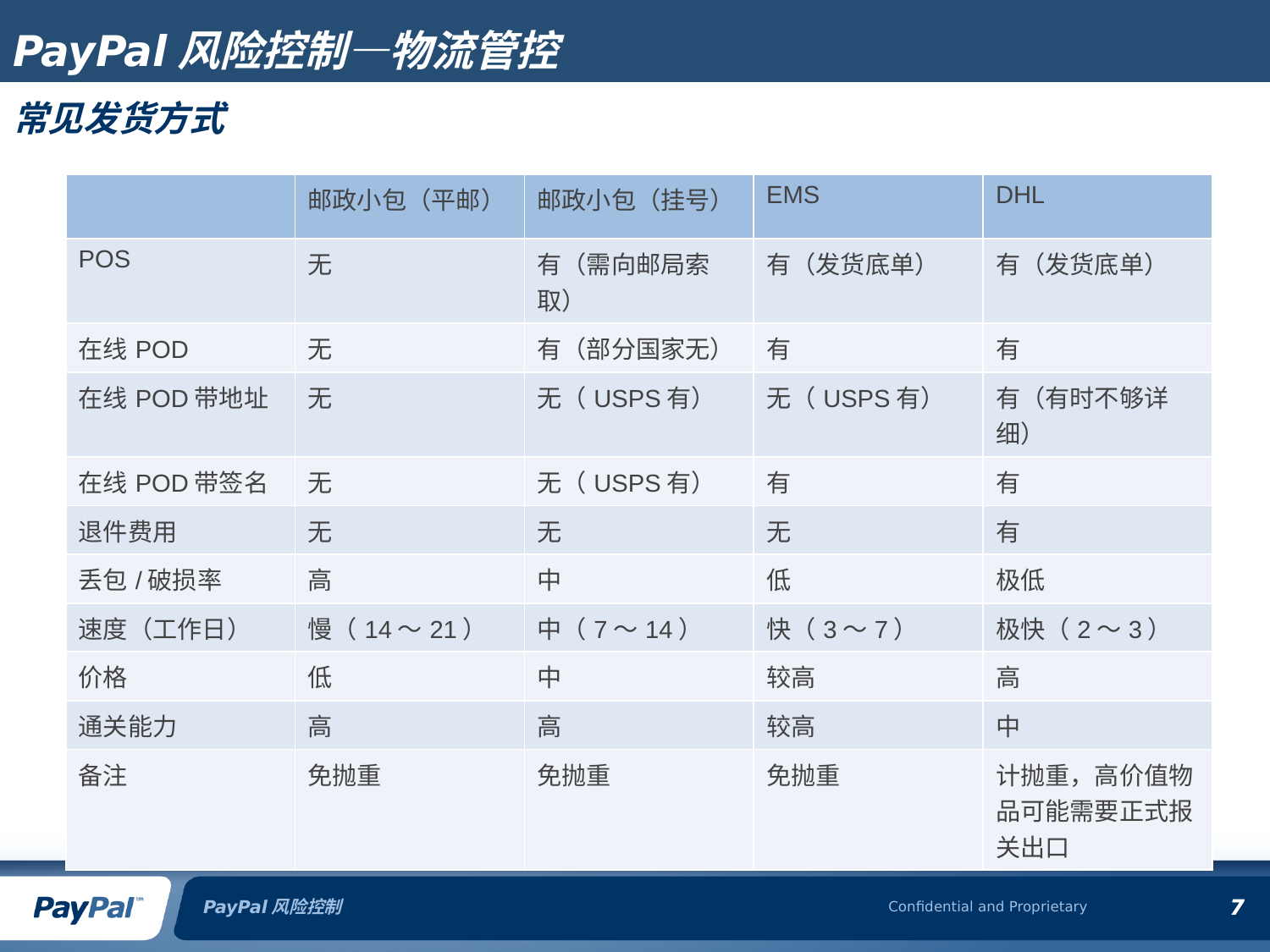

# PayPal风险控制—物流管控
常见发货方式
|  | 邮政小包（平邮） | 邮政小包（挂号） | EMS | DHL |
| --- | --- | --- | --- | --- |
| POS | 无 | 有（需向邮局索取） | 有（发货底单） | 有（发货底单） |
| 在线POD | 无 | 有（部分国家无） | 有 | 有 |
| 在线POD带地址 | 无 | 无（USPS有） | 无（USPS有） | 有（有时不够详细） |
| 在线POD带签名 | 无 | 无（USPS有） | 有 | 有 |
| 退件费用 | 无 | 无 | 无 | 有 |
| 丢包/破损率 | 高 | 中 | 低 | 极低 |
| 速度（工作日） | 慢（14～21） | 中（7～14） | 快（3～7） | 极快（2～3） |
| 价格 | 低 | 中 | 较高 | 高 |
| 通关能力 | 高 | 高 | 较高 | 中 |
| 备注 | 免抛重 | 免抛重 | 免抛重 | 计抛重，高价值物品可能需要正式报关出口 |
PayPal风险控制
7
7